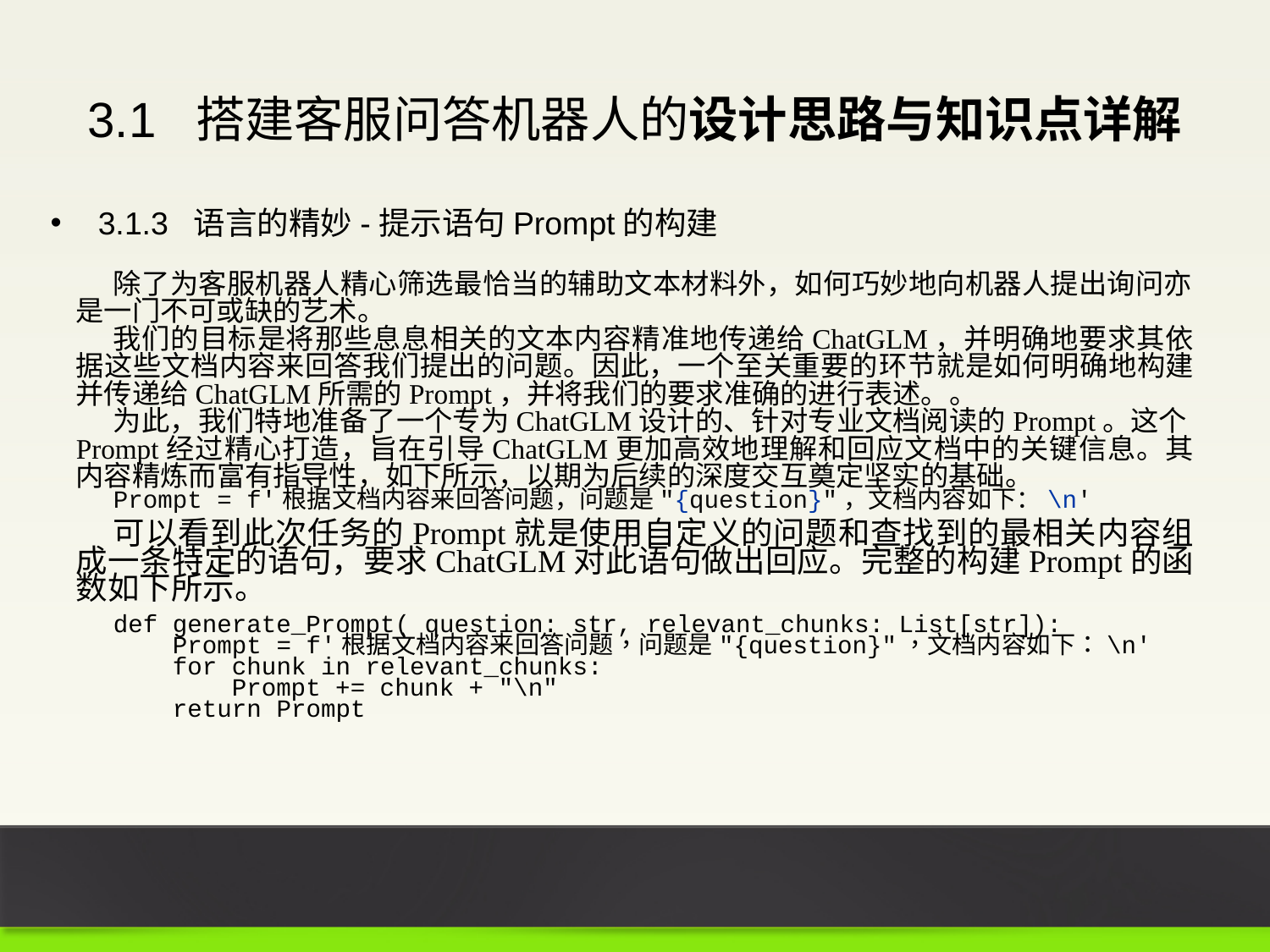

3.1  搭建客服问答机器人的设计思路与知识点详解
3.1.3  语言的精妙-提示语句Prompt的构建
除了为客服机器人精心筛选最恰当的辅助文本材料外，如何巧妙地向机器人提出询问亦是一门不可或缺的艺术。
我们的目标是将那些息息相关的文本内容精准地传递给ChatGLM，并明确地要求其依据这些文档内容来回答我们提出的问题。因此，一个至关重要的环节就是如何明确地构建并传递给ChatGLM所需的Prompt，并将我们的要求准确的进行表述。。
为此，我们特地准备了一个专为ChatGLM设计的、针对专业文档阅读的Prompt。这个Prompt经过精心打造，旨在引导ChatGLM更加高效地理解和回应文档中的关键信息。其内容精炼而富有指导性，如下所示，以期为后续的深度交互奠定坚实的基础。
Prompt = f'根据文档内容来回答问题，问题是"{question}"，文档内容如下：\n'
可以看到此次任务的Prompt就是使用自定义的问题和查找到的最相关内容组成一条特定的语句，要求ChatGLM对此语句做出回应。完整的构建Prompt的函数如下所示。
def generate_Prompt( question: str, relevant_chunks: List[str]):
    Prompt = f'根据文档内容来回答问题，问题是"{question}"，文档内容如下：\n'
    for chunk in relevant_chunks:
        Prompt += chunk + "\n"
    return Prompt